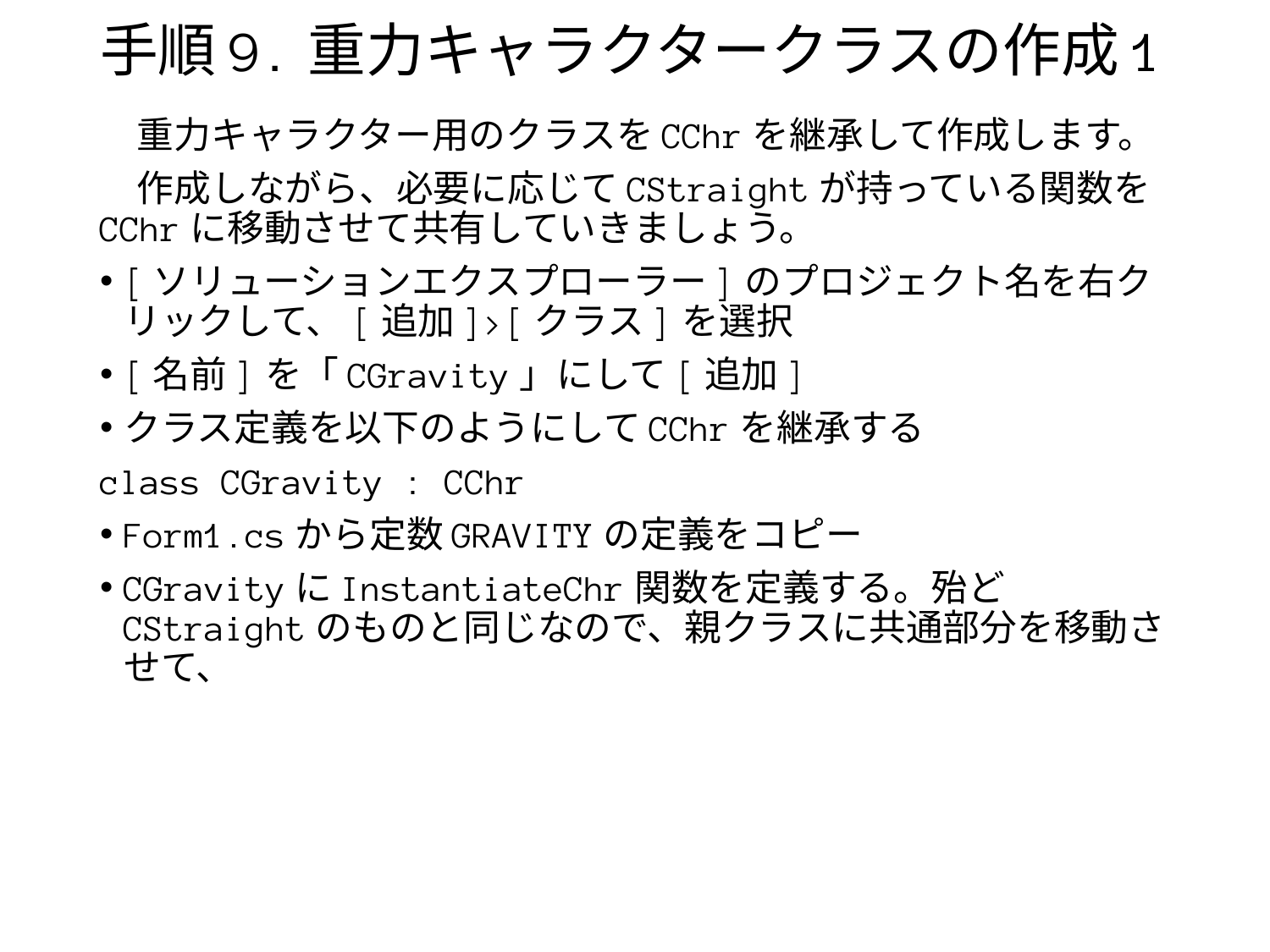

# 手順9.重力キャラクタークラスの作成1
　重力キャラクター用のクラスをCChrを継承して作成します。
　作成しながら、必要に応じてCStraightが持っている関数をCChrに移動させて共有していきましょう。
[ソリューションエクスプローラー]のプロジェクト名を右クリックして、[追加]>[クラス]を選択
[名前]を「CGravity」にして[追加]
クラス定義を以下のようにしてCChrを継承する
class CGravity : CChr
Form1.csから定数GRAVITYの定義をコピー
CGravityにInstantiateChr関数を定義する。殆どCStraightのものと同じなので、親クラスに共通部分を移動させて、